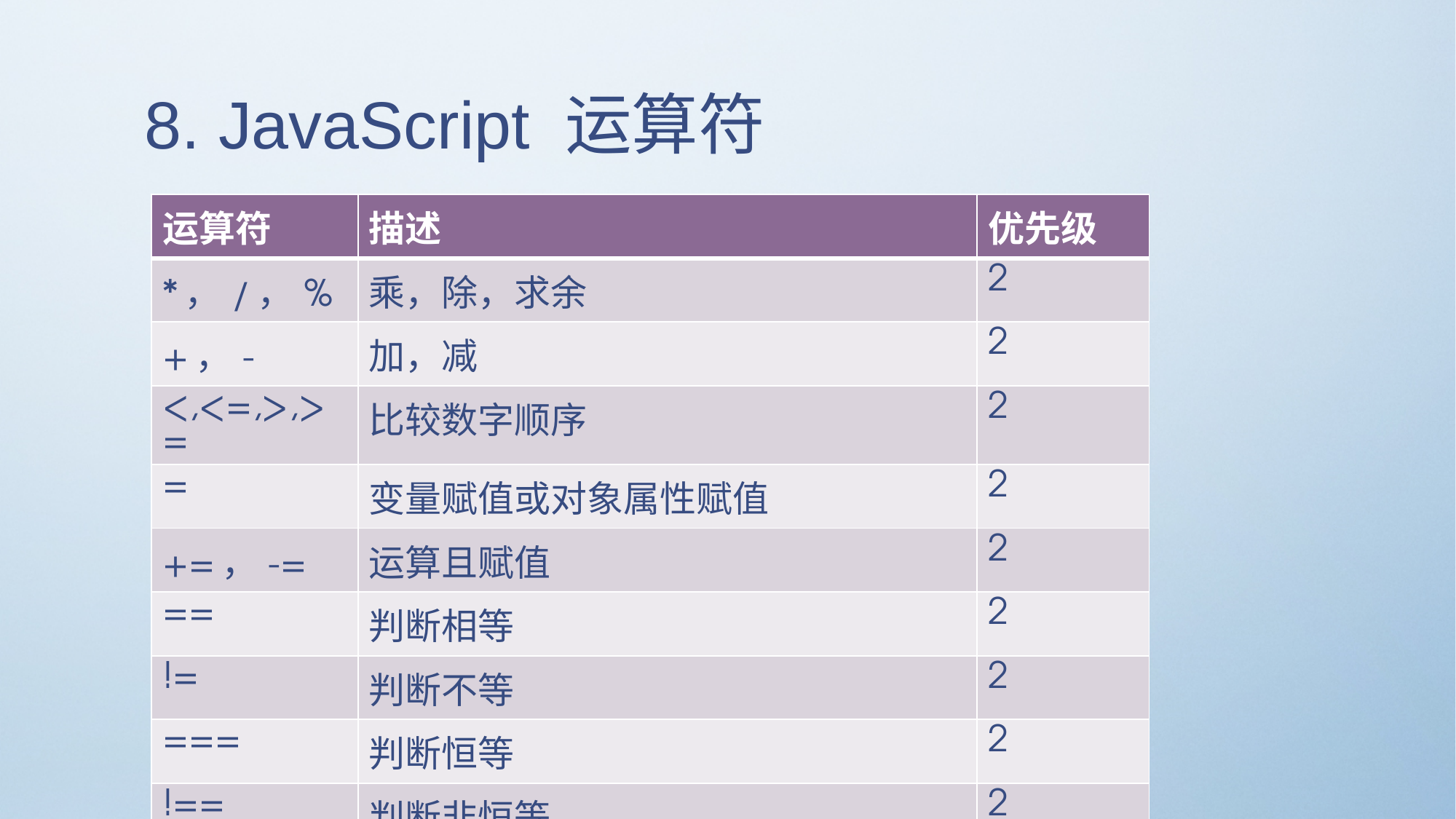

8. JavaScript 运算符
| 运算符 | 描述 | 优先级 |
| --- | --- | --- |
| \*，/，% | 乘，除，求余 | 2 |
| +，- | 加，减 | 2 |
| <,<=,>,>= | 比较数字顺序 | 2 |
| = | 变量赋值或对象属性赋值 | 2 |
| +=，-= | 运算且赋值 | 2 |
| == | 判断相等 | 2 |
| != | 判断不等 | 2 |
| === | 判断恒等 | 2 |
| !== | 判断非恒等 | 2 |